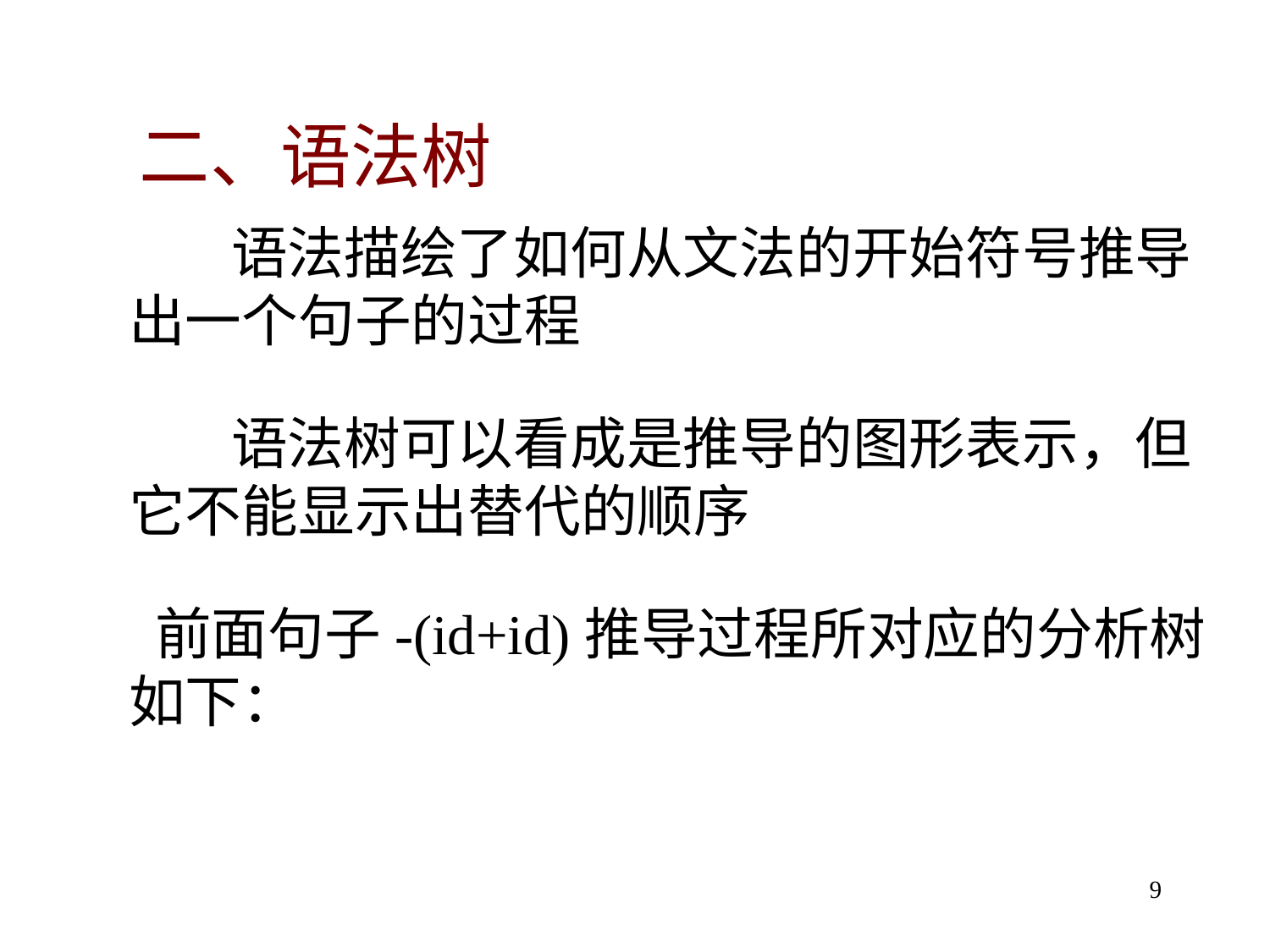

二、语法树
       语法描绘了如何从文法的开始符号推导出一个句子的过程
       语法树可以看成是推导的图形表示，但它不能显示出替代的顺序
 前面句子-(id+id)推导过程所对应的分析树如下：
9